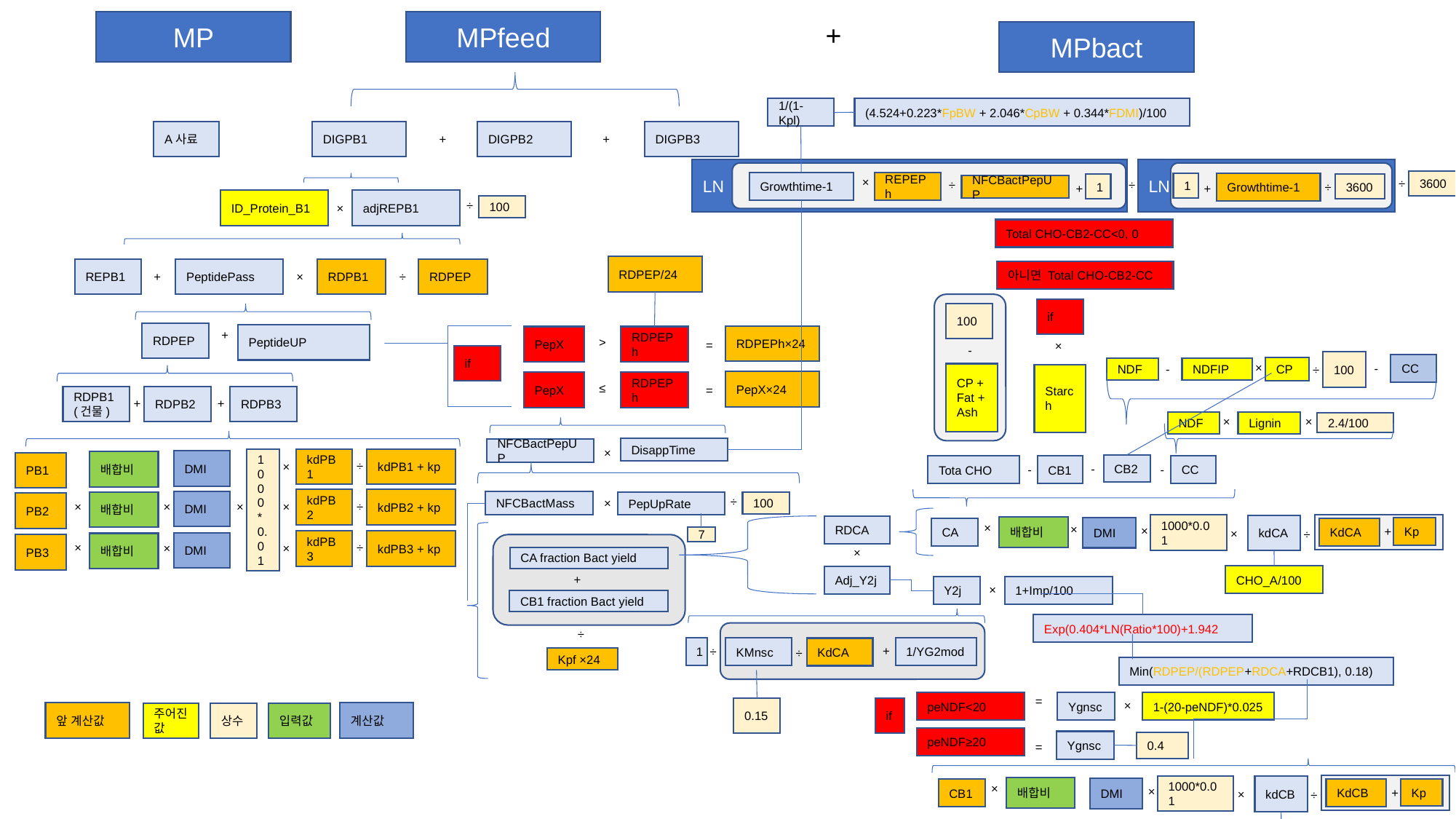

+
MP
MPfeed
MPbact

(4.524+0.223*FpBW + 2.046*CpBW + 0.344*FDMI)/100
1/(1-Kpl)
+
+
A사료
DIGPB2
DIGPB3
DIGPB1

LN
LN

+
+
÷
÷
3600
Growthtime-1
REPEPh
÷
1
Growthtime-1
1
3600
×
÷
NFCBactPepUP
÷
×
ID_Protein_B1
adjREPB1

100
Total CHO-CB2-CC<0, 0

÷
×
+

RDPEP/24
REPB1
PeptidePass
RDPB1
RDPEP
아니면 Total CHO-CB2-CC

if
100

+

>
=
RDPEP
×

PeptideUP
-

RDPEPh×24
PepX
RDPEPh

-
-
if
×
100
÷
CC
CP
NDF
NDFIP
≤
CP +
Fat +
Ash
Starch
=
PepX×24
PepX
RDPEPh
+
+
RDPB1
(건물)
RDPB2
RDPB3
×
×
NDF
Lignin
2.4/100
×
DisappTime
NFCBactPepUP
÷
×
×
×
-
-
-
1000*
0.01
kdPB1
kdPB1 + kp
DMI
배합비
PB1
CB2
CC
CB1
Tota CHO

÷
×
÷
×
×
×
×
kdPB2
kdPB2 + kp
DMI
NFCBactMass
배합비
PepUpRate
100
PB2
×

×
×
+

×
÷

1000*0.01
kdCA

RDCA
배합비
DMI
Kp
CA
KdCA
÷

×
×
×
×
7
kdPB3
kdPB3 + kp
DMI
배합비
PB3

CA fraction Bact yield
+
CHO_A/100
Adj_Y2j
×
1+Imp/100
Y2j
CB1 fraction Bact yield
÷
Exp(0.404*LN(Ratio*100)+1.942

+
÷
÷
1
1/YG2mod
KMnsc
KdCA
Kpf ×24
Min(RDPEP/(RDPEP+RDCA+RDCB1), 0.18)
=
×
peNDF<20
Ygnsc
1-(20-peNDF)*0.025
0.15
if
앞 계산값
계산값
상수
입력값
주어진값
=
peNDF≥20
Ygnsc
0.4
×
×
+
×
÷

1000*0.01
kdCB
배합비
DMI
Kp
CB1
KdCB
(CHO_B1+CHO-B2)/100?